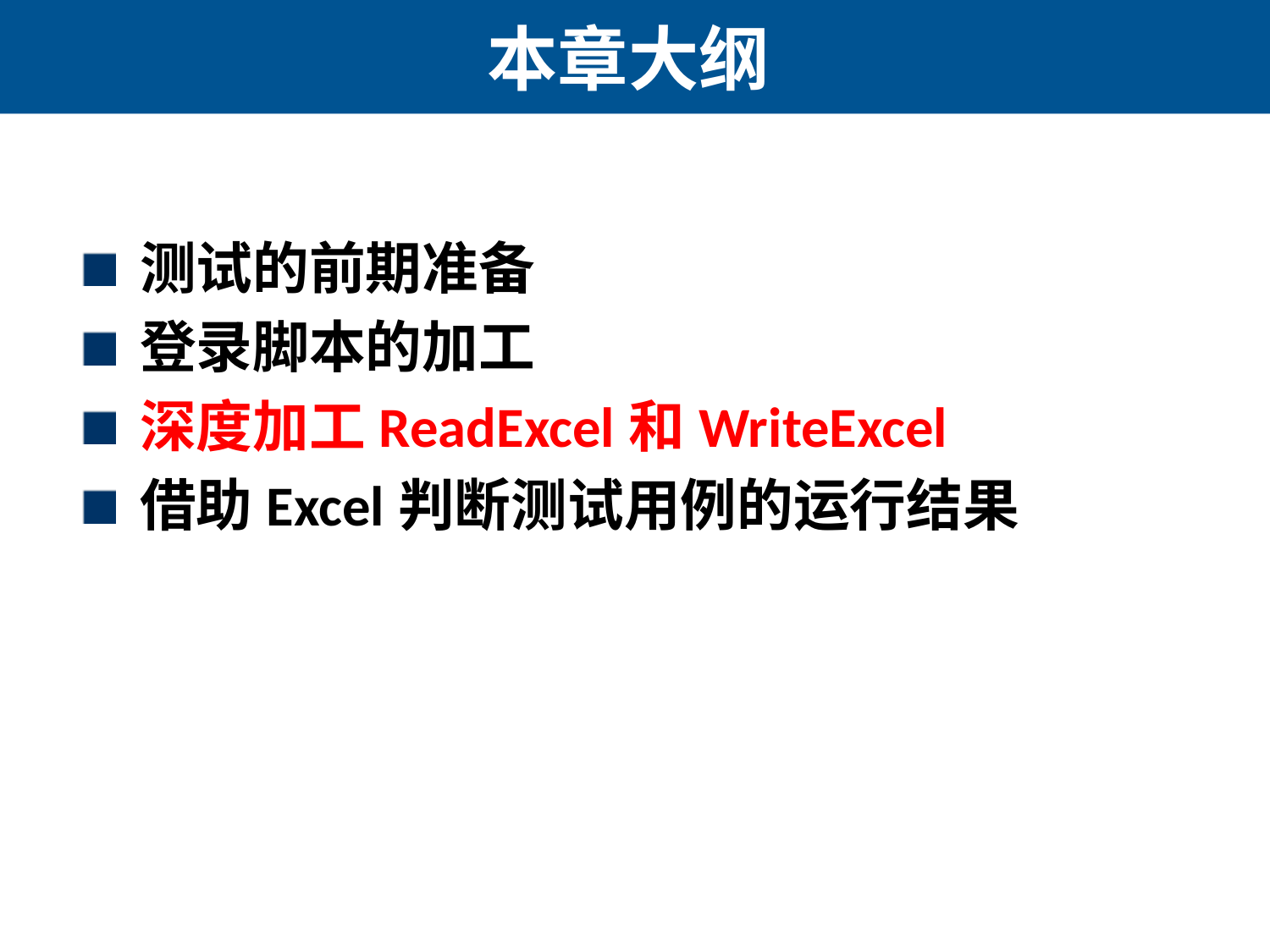

# 本章大纲
测试的前期准备
登录脚本的加工
深度加工ReadExcel和WriteExcel
借助Excel判断测试用例的运行结果